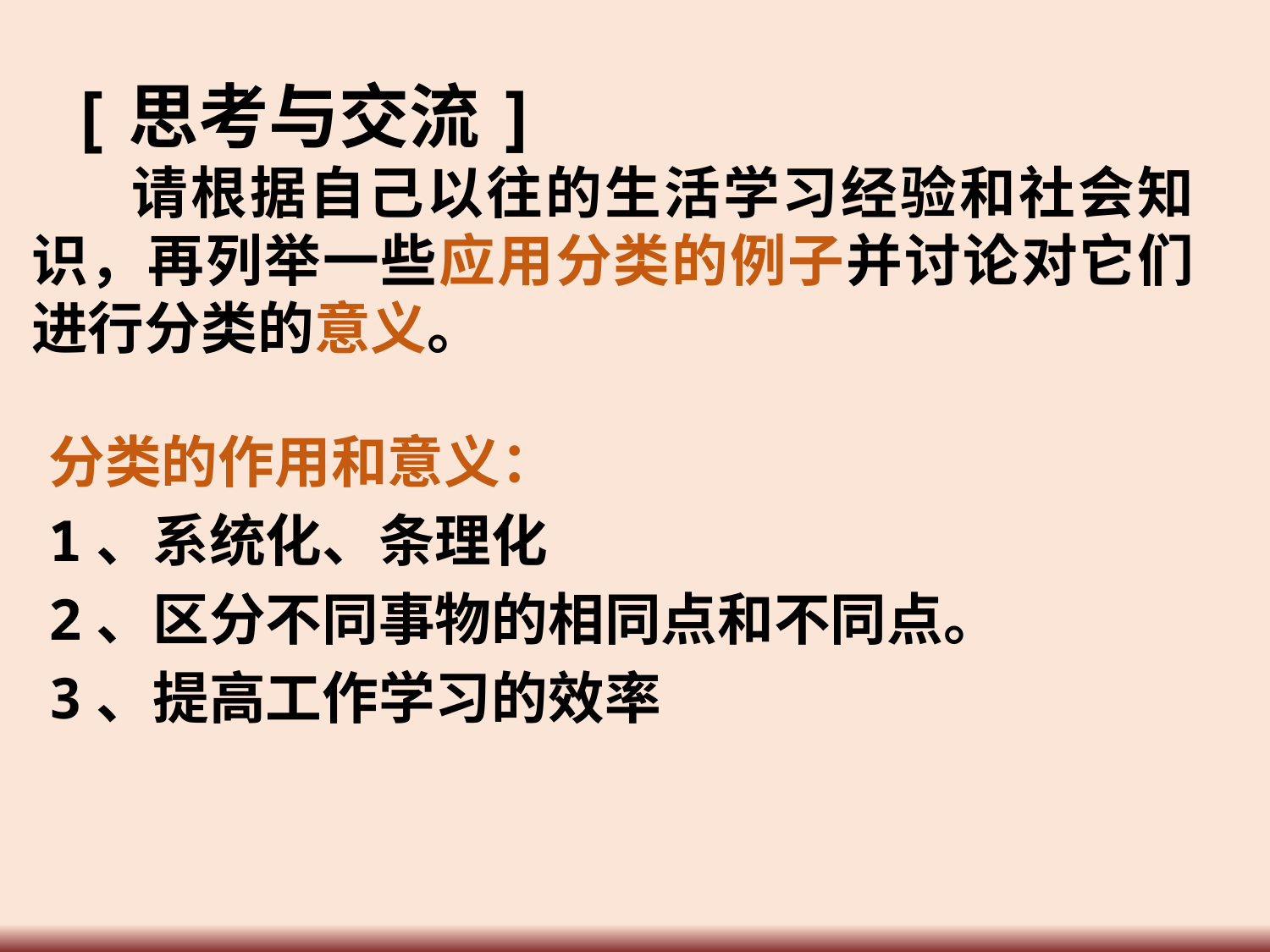

[思考与交流]
   请根据自己以往的生活学习经验和社会知识，再列举一些应用分类的例子并讨论对它们进行分类的意义。
分类的作用和意义：
1、系统化、条理化
2、区分不同事物的相同点和不同点。
3、提高工作学习的效率